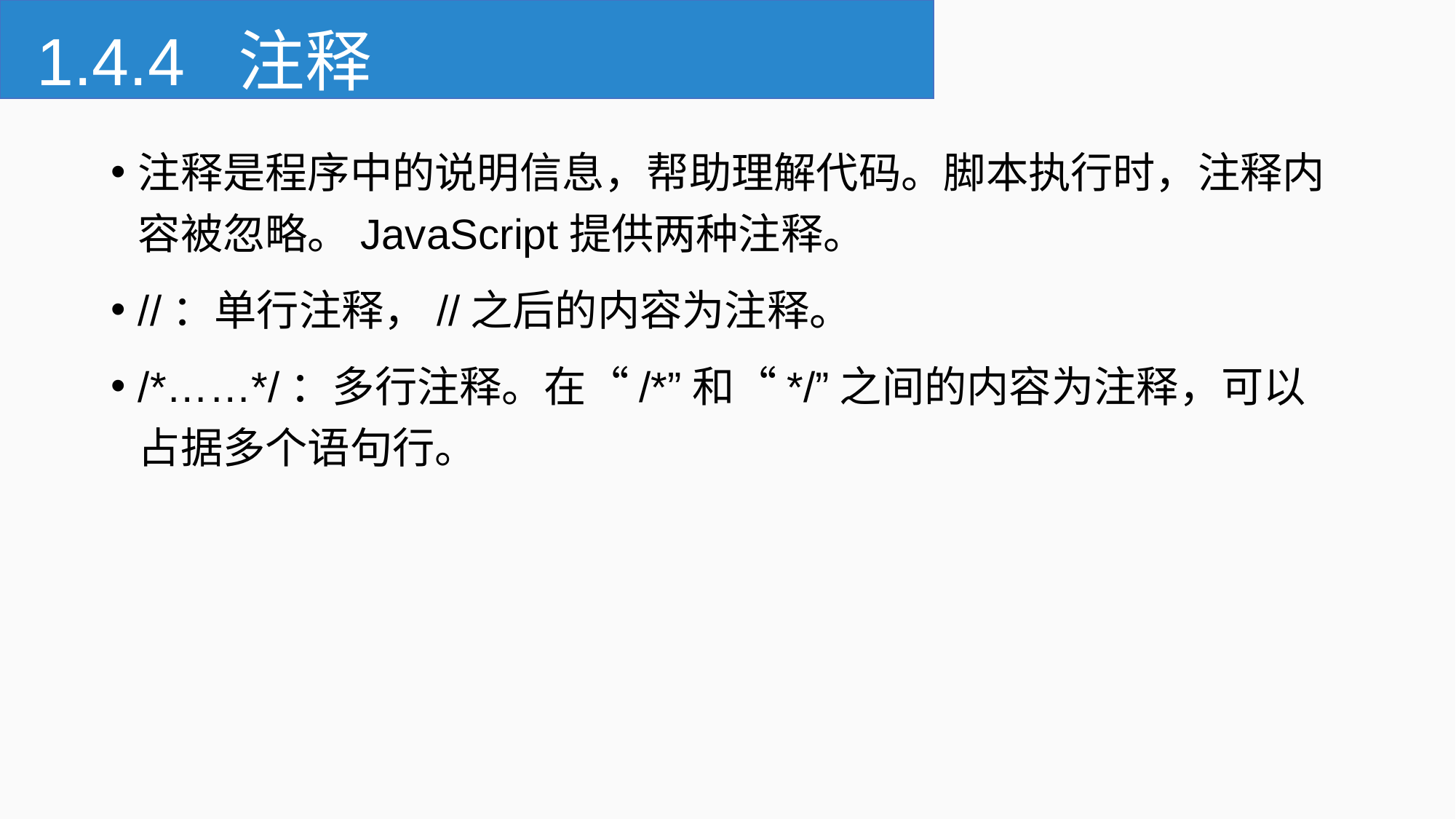

# 1.4.4  注释
注释是程序中的说明信息，帮助理解代码。脚本执行时，注释内容被忽略。JavaScript提供两种注释。
//：单行注释，//之后的内容为注释。
/*……*/：多行注释。在“/*”和“*/”之间的内容为注释，可以占据多个语句行。